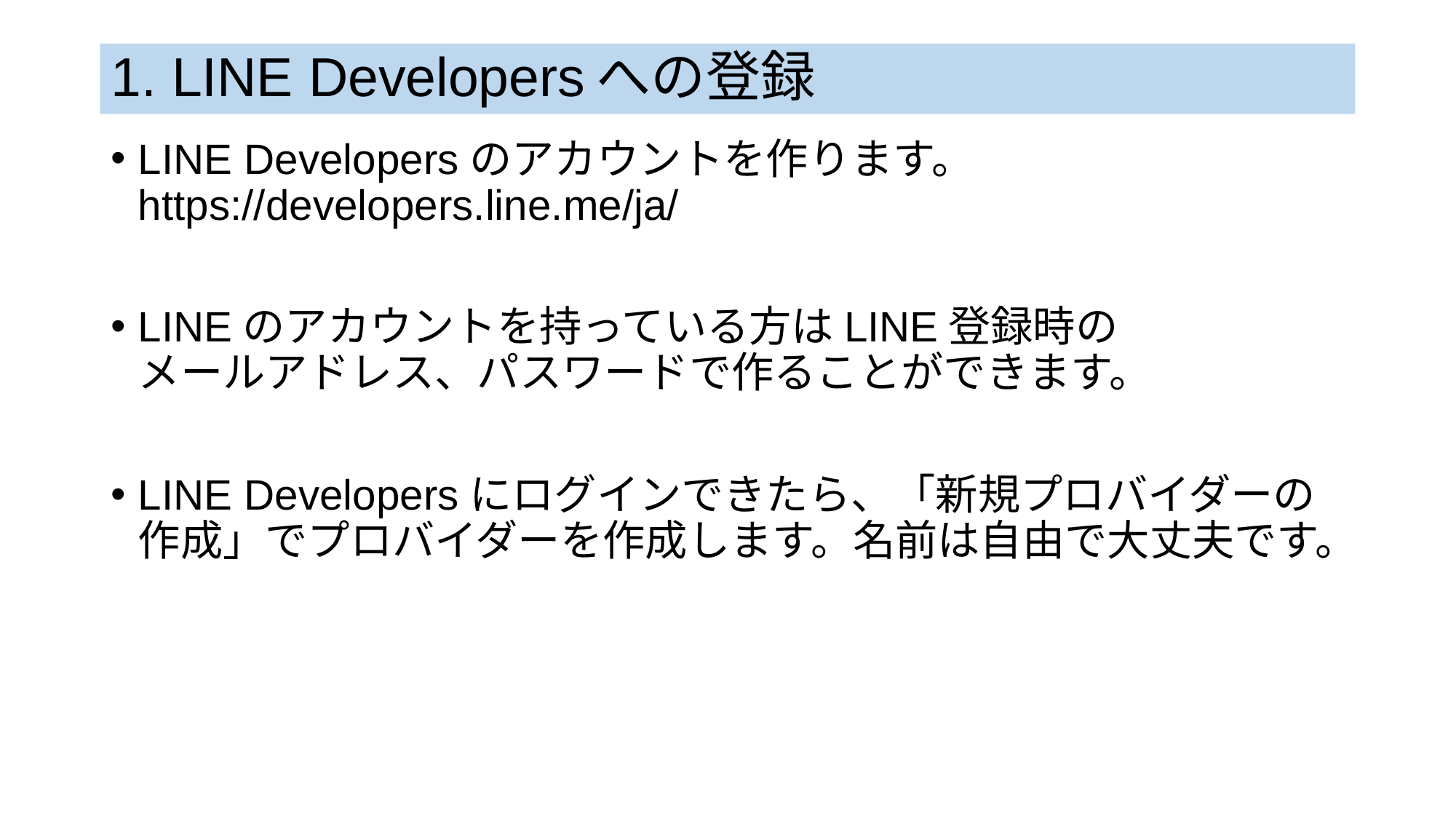

# 1. LINE Developersへの登録
LINE Developersのアカウントを作ります。
https://developers.line.me/ja/

LINEのアカウントを持っている方はLINE登録時の
メールアドレス、パスワードで作ることができます。

LINE Developersにログインできたら、「新規プロバイダーの
作成」でプロバイダーを作成します。名前は自由で大丈夫です。